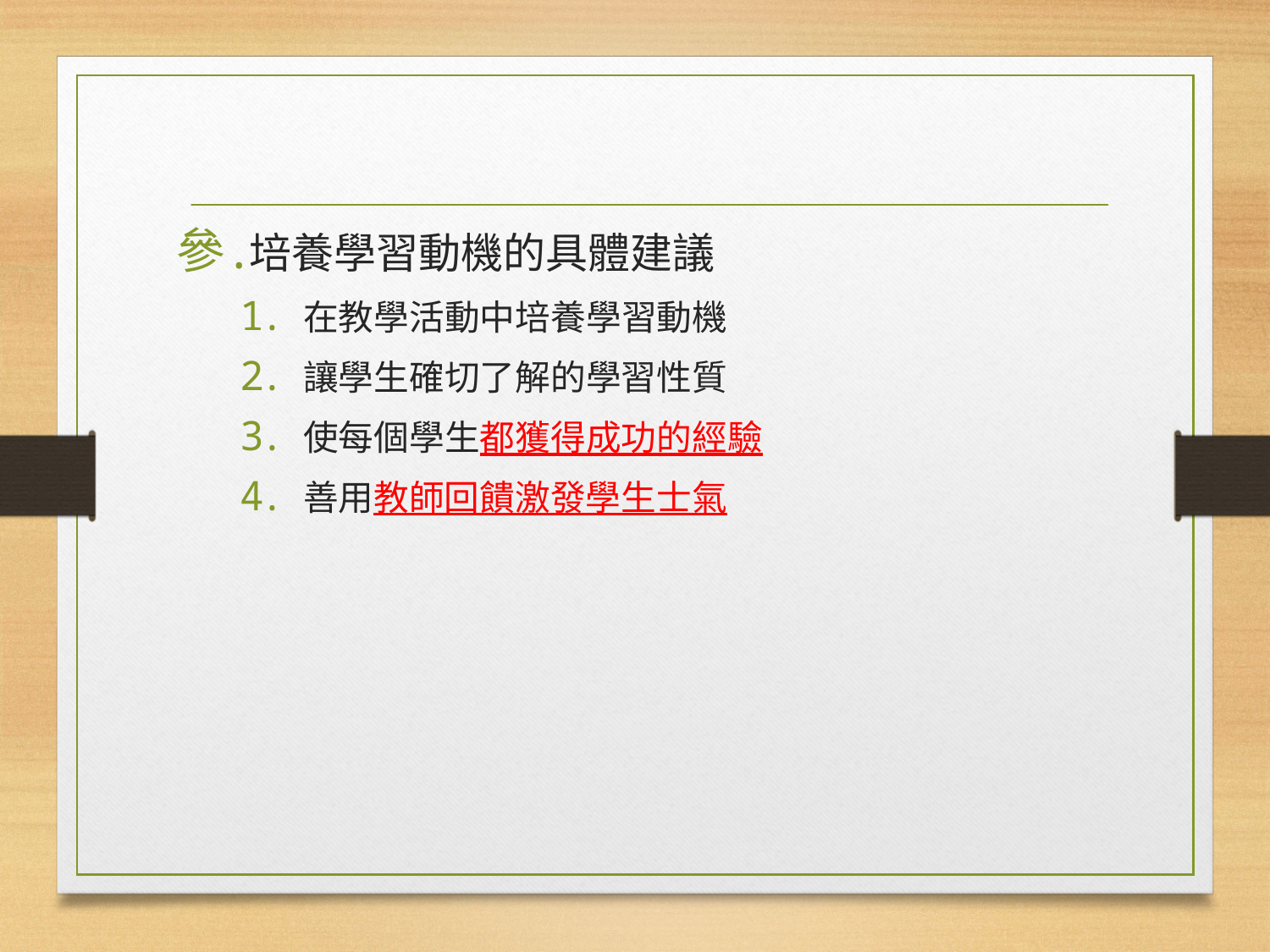

#
培養學習動機的具體建議
在教學活動中培養學習動機
讓學生確切了解的學習性質
使每個學生都獲得成功的經驗
善用教師回饋激發學生士氣